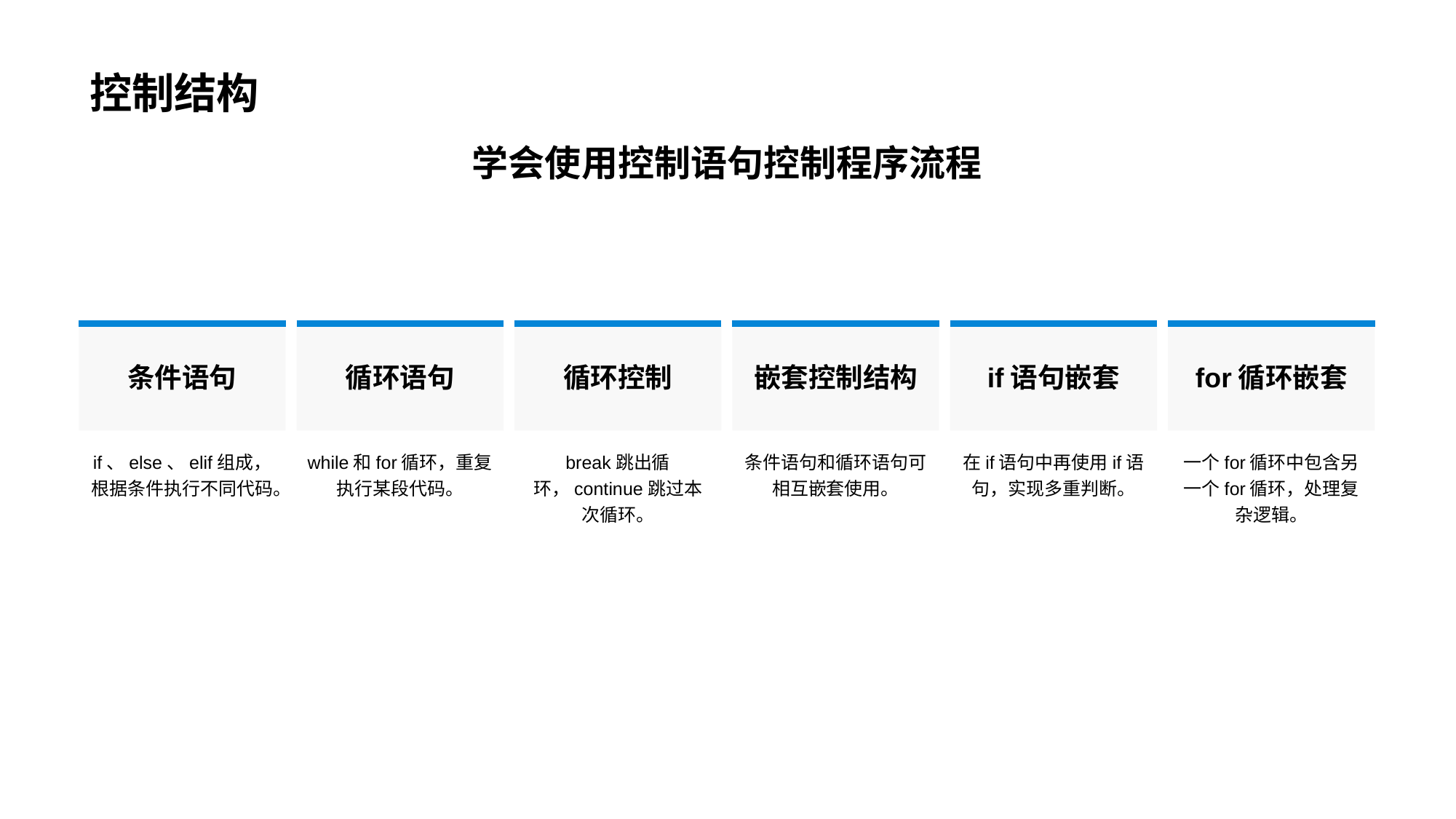

# 控制结构
学会使用控制语句控制程序流程
条件语句
if、else、elif组成，根据条件执行不同代码。
循环语句
while和for循环，重复执行某段代码。
循环控制
break跳出循环，continue跳过本次循环。
嵌套控制结构
条件语句和循环语句可相互嵌套使用。
if语句嵌套
在if语句中再使用if语句，实现多重判断。
for循环嵌套
一个for循环中包含另一个for循环，处理复杂逻辑。